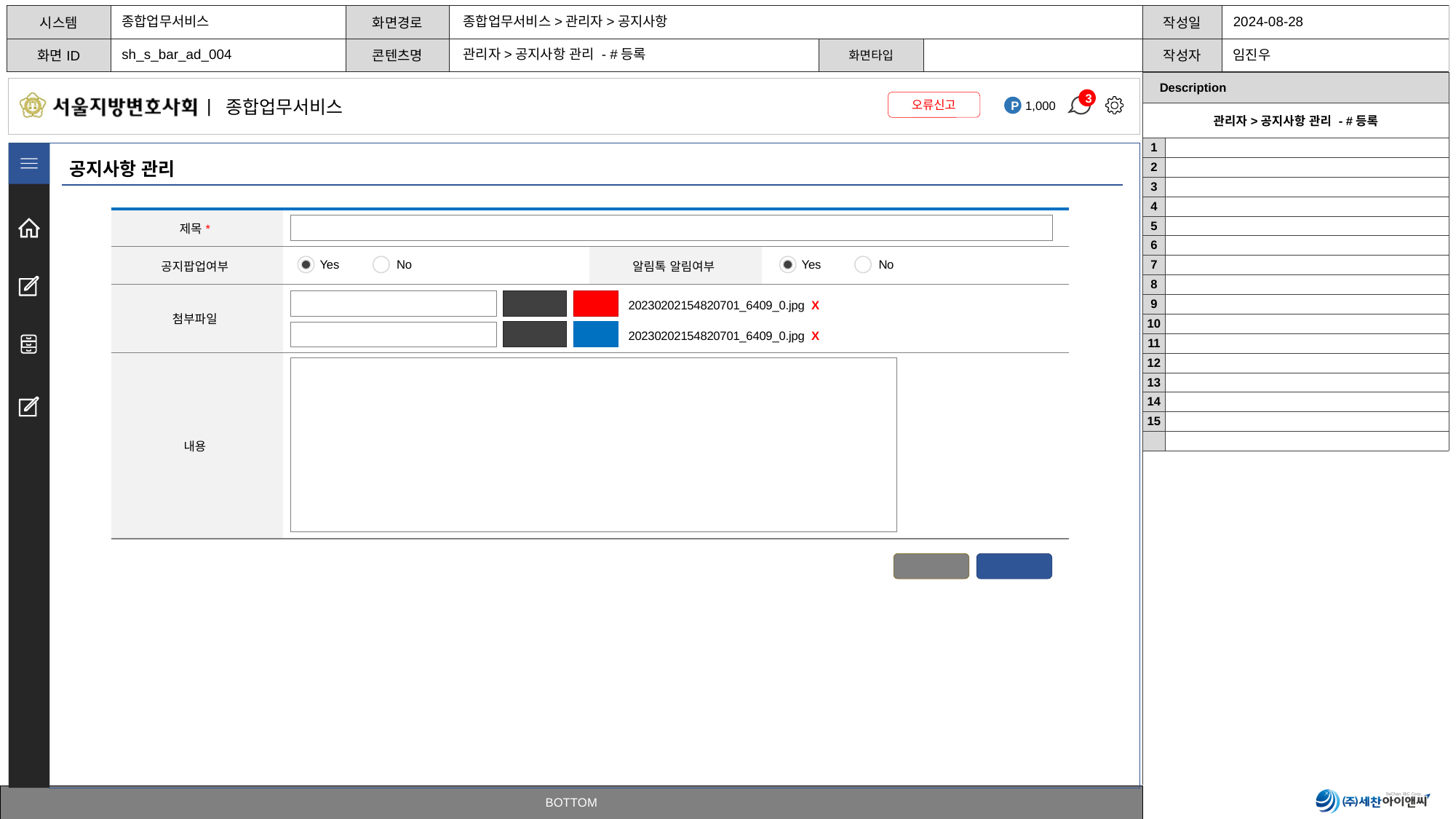

종합업무서비스
종합업무서비스>관리자>공지사항
sh_s_bar_ad_004
관리자>공지사항 관리 - #등록

| Description |  |
| --- | --- |
| 관리자>공지사항 관리 - #등록 |  |
| 1 |  |
| 2 |  |
| 3 |  |
| 4 |  |
| 5 |  |
| 6 |  |
| 7 |  |
| 8 |  |
| 9 |  |
| 10 |  |
| 11 |  |
| 12 |  |
| 13 |  |
| 14 |  |
| 15 |  |
|  |  |

공지사항 관리
| 제목\* |  |  |  |
| --- | --- | --- | --- |
| 공지팝업여부 |  | 알림톡 알림여부 |  |
| 첨부파일 |  |  |  |
| 내용 |  |  |  |

Yes

No

Yes

No

삭제

파일선택
20230202154820701_6409_0.jpg  X
추가

파일선택
20230202154820701_6409_0.jpg  X

취소
등록